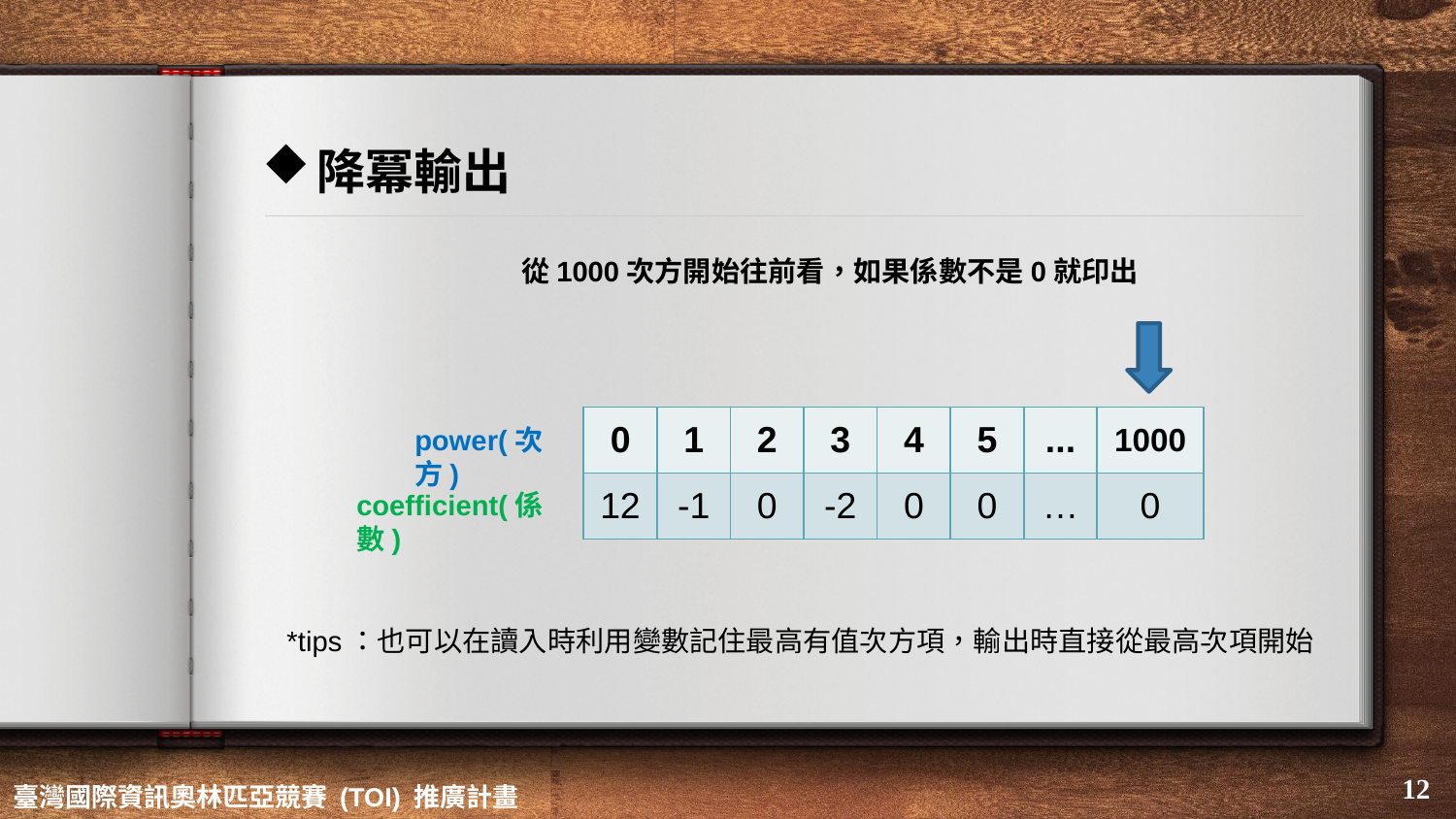

# 降冪輸出
從1000次方開始往前看，如果係數不是0就印出

| 0 | 1 | 2 | 3 | 4 | 5 | ... | 1000 |
| --- | --- | --- | --- | --- | --- | --- | --- |
| 12 | -1 | 0 | -2 | 0 | 0 | … | 0 |
power(次方)
coefficient(係數)
*tips：也可以在讀入時利用變數記住最高有值次方項，輸出時直接從最高次項開始
12